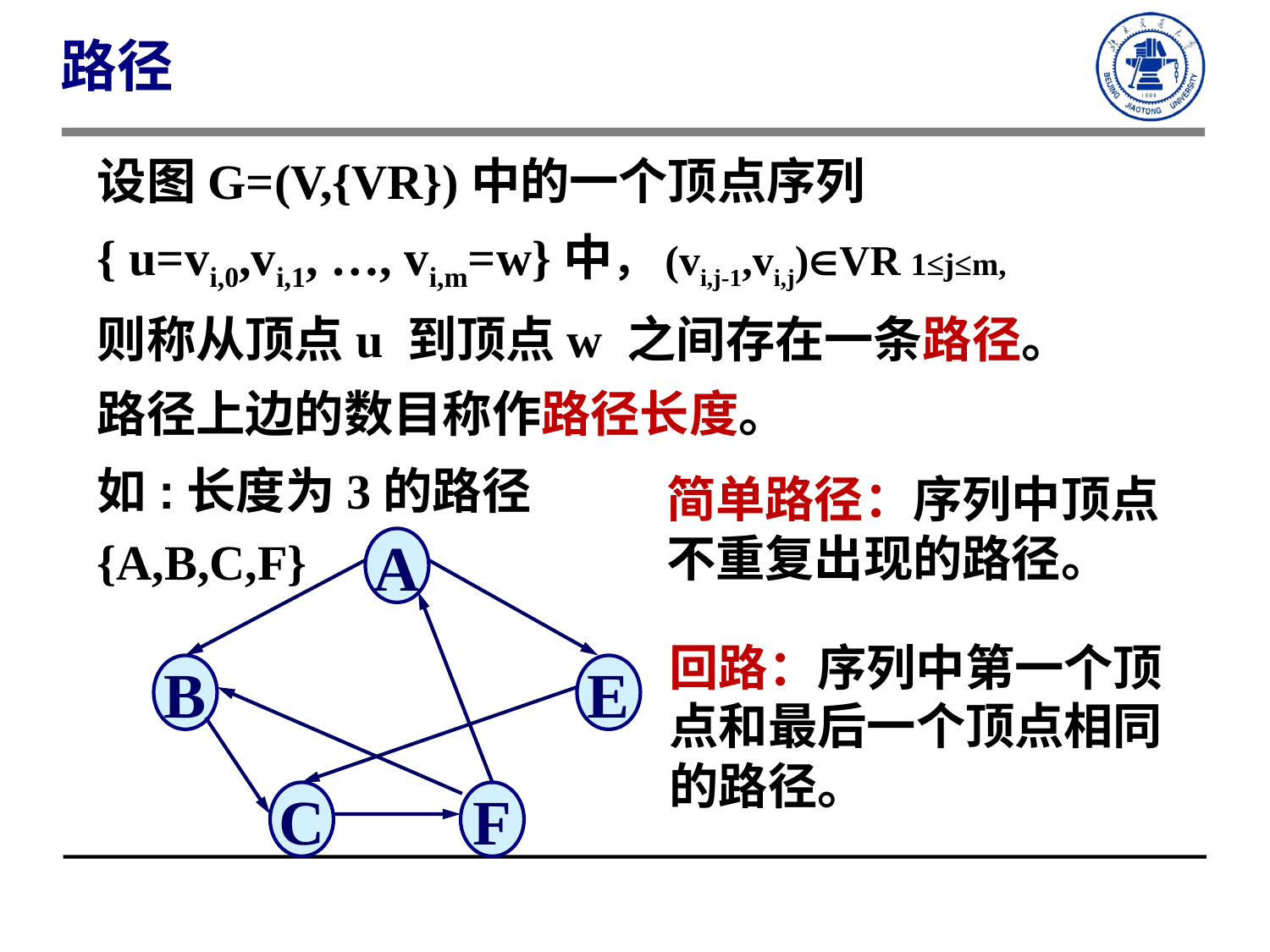

路径
设图G=(V,{VR})中的一个顶点序列
{ u=vi,0,vi,1, …, vi,m=w}中，(vi,j-1,vi,j)∈VR 1≤j≤m,
则称从顶点u 到顶点w 之间存在一条路径。
路径上边的数目称作路径长度。
如:长度为3的路径{A,B,C,F}
简单路径：序列中顶点不重复出现的路径。
A

B
E

C
F

回路：序列中第一个顶点和最后一个顶点相同的路径。